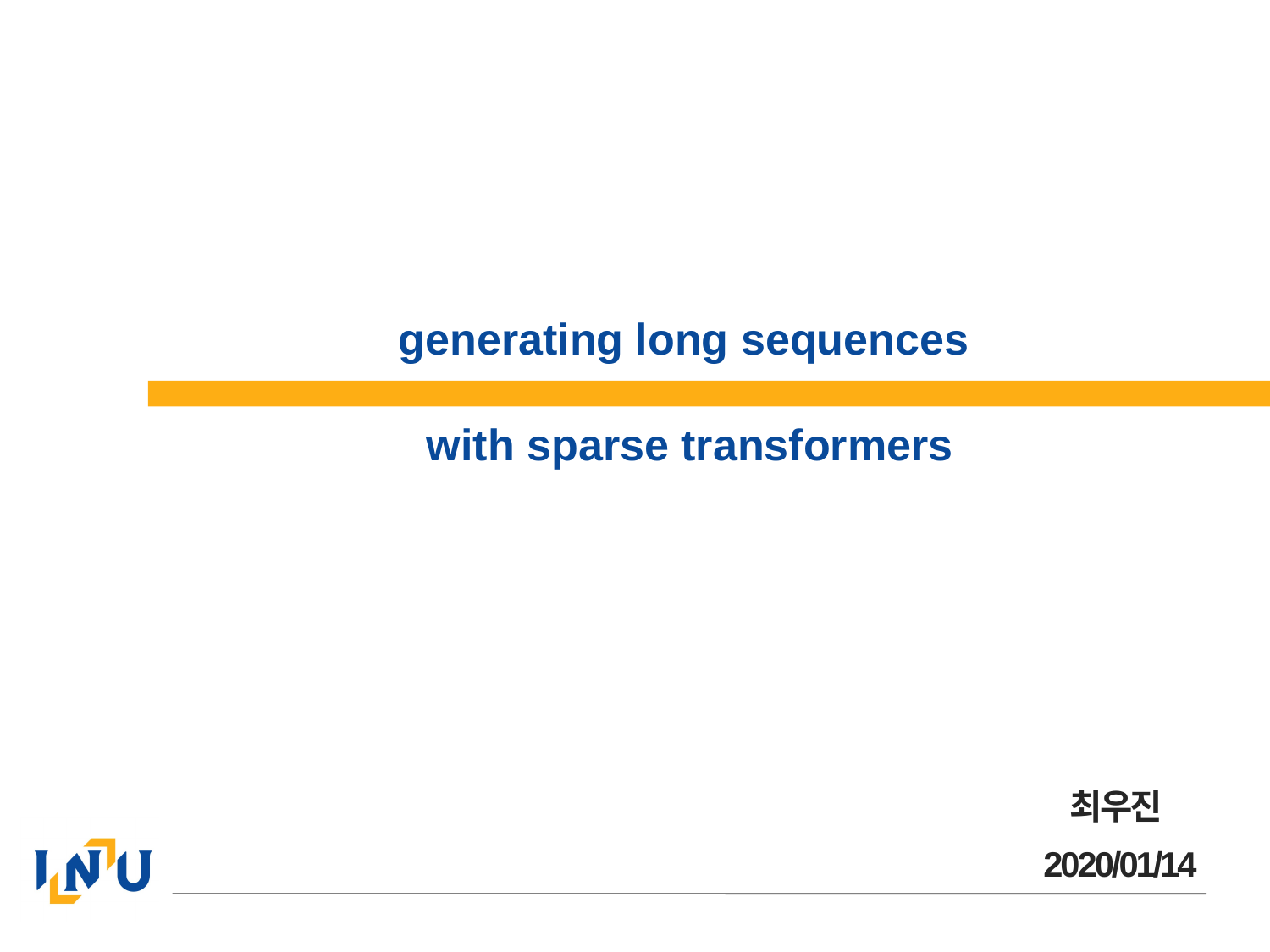

# generating long sequences with sparse transformers
최우진
2020/01/14